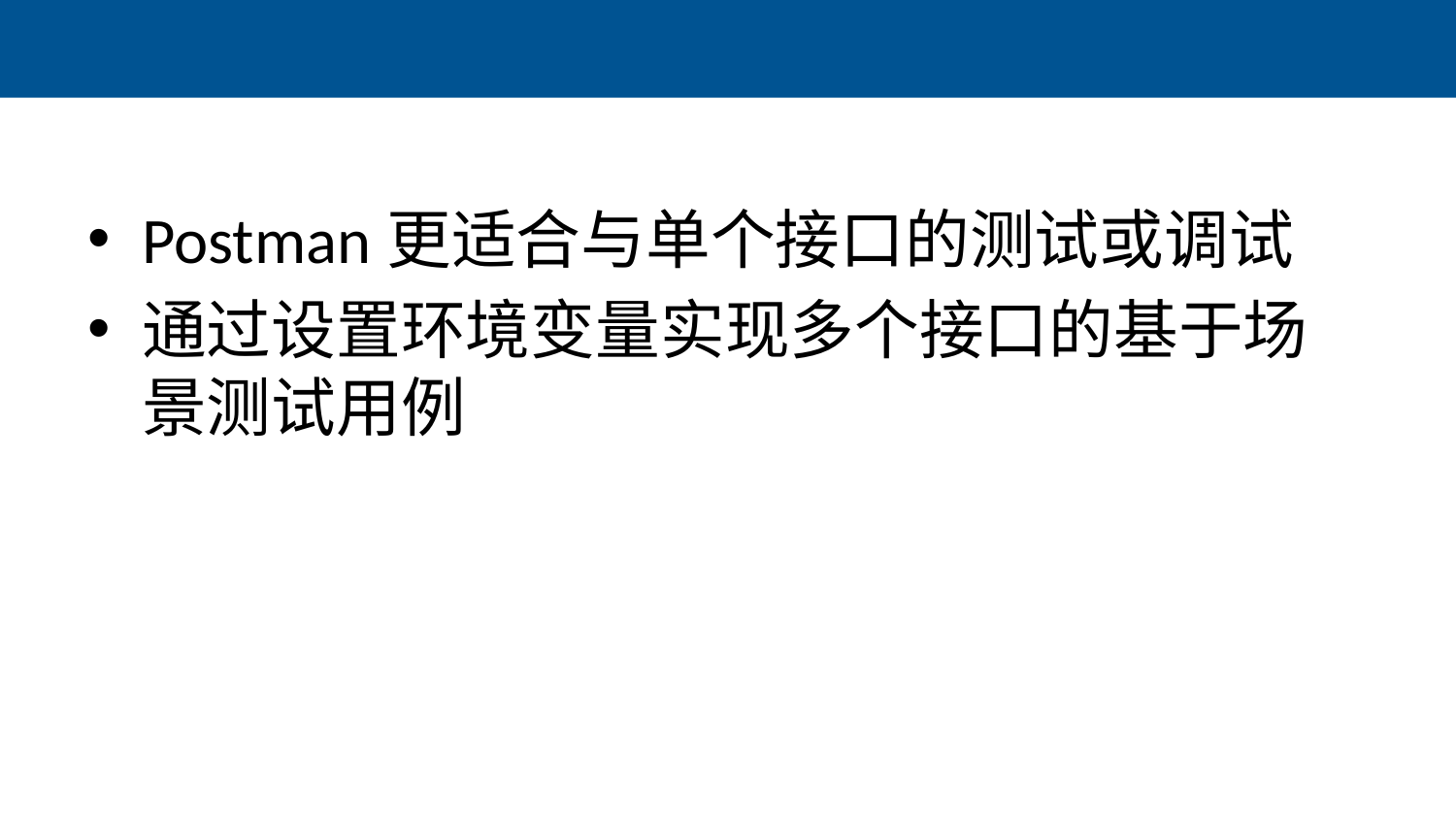

#
Postman更适合与单个接口的测试或调试
通过设置环境变量实现多个接口的基于场景测试用例